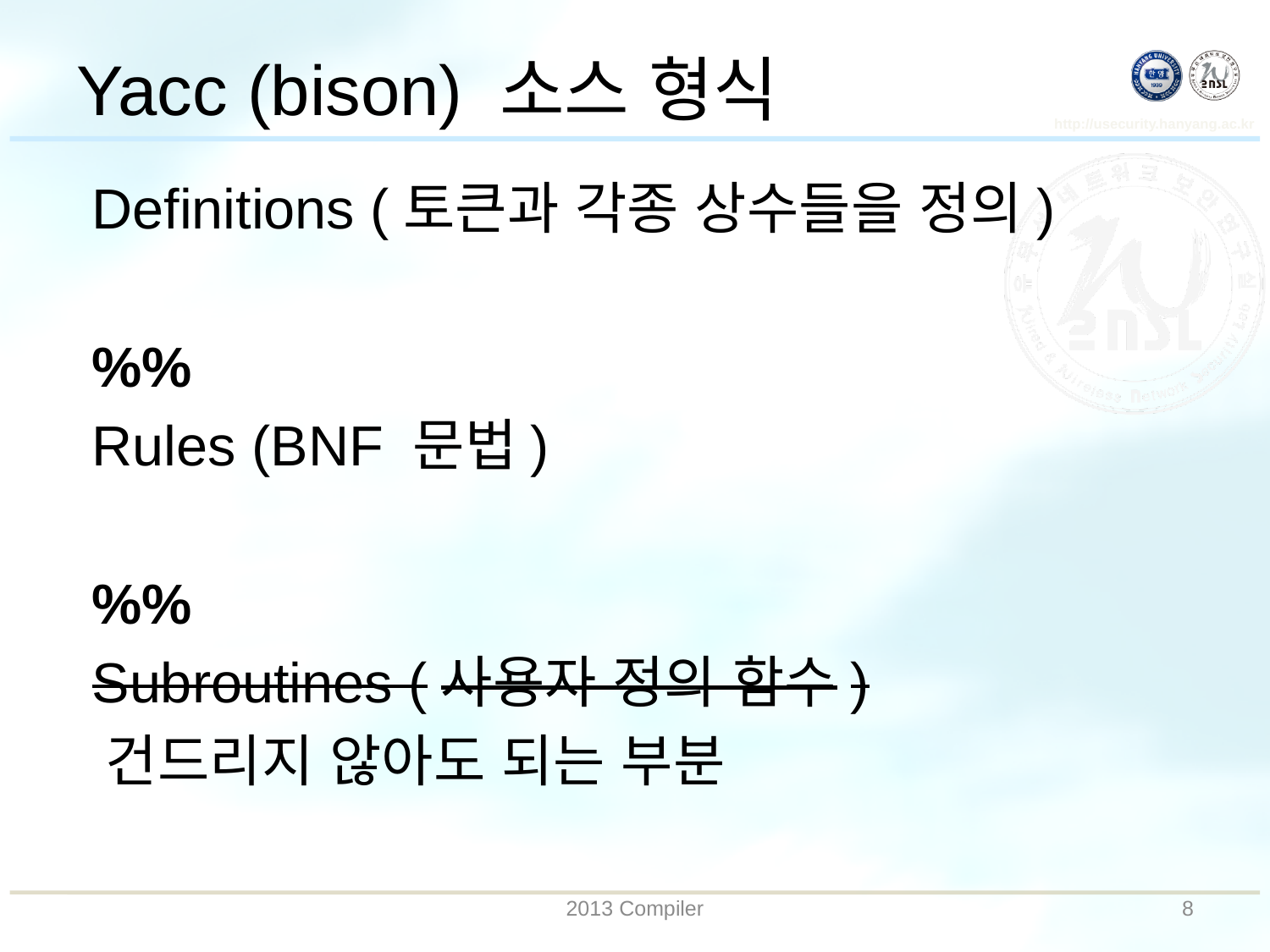

# Yacc (bison) 소스 형식
 Definitions (토큰과 각종 상수들을 정의)

 %%
 Rules (BNF 문법)

 %%
 Subroutines (사용자 정의 함수)
 건드리지 않아도 되는 부분
2013 Compiler
8